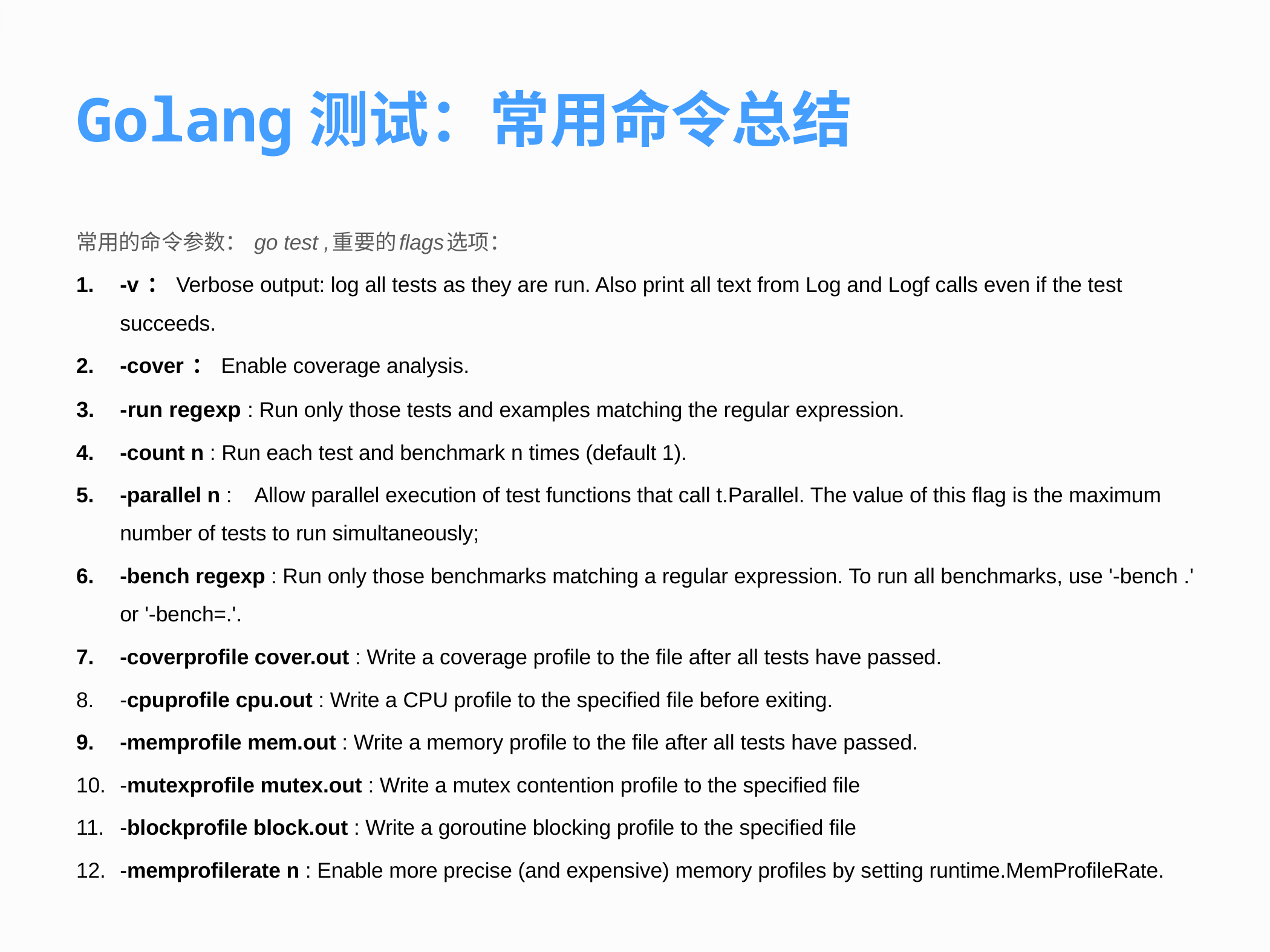

# Golang测试：常用命令总结
常用的命令参数： go test ,重要的flags选项：
-v ： Verbose output: log all tests as they are run. Also print all text from Log and Logf calls even if the test succeeds.
-cover ： Enable coverage analysis.
-run regexp : Run only those tests and examples matching the regular expression.
-count n : Run each test and benchmark n times (default 1).
-parallel n :    Allow parallel execution of test functions that call t.Parallel. The value of this flag is the maximum number of tests to run simultaneously;
-bench regexp : Run only those benchmarks matching a regular expression. To run all benchmarks, use '-bench .' or '-bench=.'.
-coverprofile cover.out : Write a coverage profile to the file after all tests have passed.
-cpuprofile cpu.out : Write a CPU profile to the specified file before exiting.
-memprofile mem.out : Write a memory profile to the file after all tests have passed.
-mutexprofile mutex.out : Write a mutex contention profile to the specified file
-blockprofile block.out : Write a goroutine blocking profile to the specified file
-memprofilerate n : Enable more precise (and expensive) memory profiles by setting runtime.MemProfileRate.